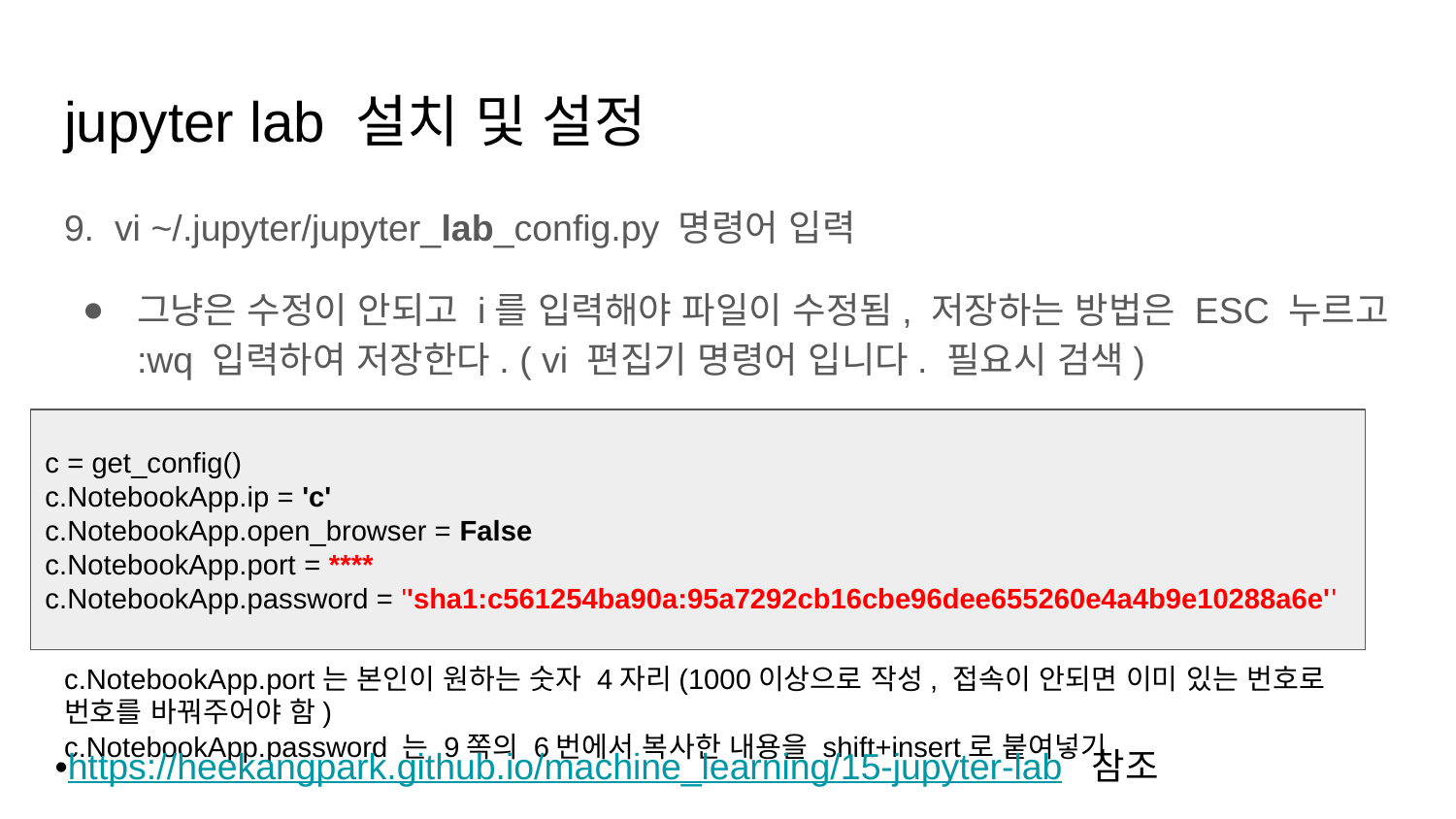

# jupyter lab 설치 및 설정
9.  vi ~/.jupyter/jupyter_lab_config.py 명령어 입력
그냥은 수정이 안되고 i를 입력해야 파일이 수정됨, 저장하는 방법은 ESC 누르고 :wq 입력하여 저장한다. ( vi 편집기 명령어 입니다. 필요시 검색)

\

c.NotebookApp.port는 본인이 원하는 숫자 4자리(1000이상으로 작성, 접속이 안되면 이미 있는 번호로 번호를 바꿔주어야 함)
c.NotebookApp.password 는 9쪽의 6번에서 복사한 내용을 shift+insert로 붙여넣기
c = get_config()
c.NotebookApp.ip = 'c'
c.NotebookApp.open_browser = False
c.NotebookApp.port = ****
c.NotebookApp.password = ''sha1:c561254ba90a:95a7292cb16cbe96dee655260e4a4b9e10288a6e''
•https://heekangpark.github.io/machine_learning/15-jupyter-lab  참조